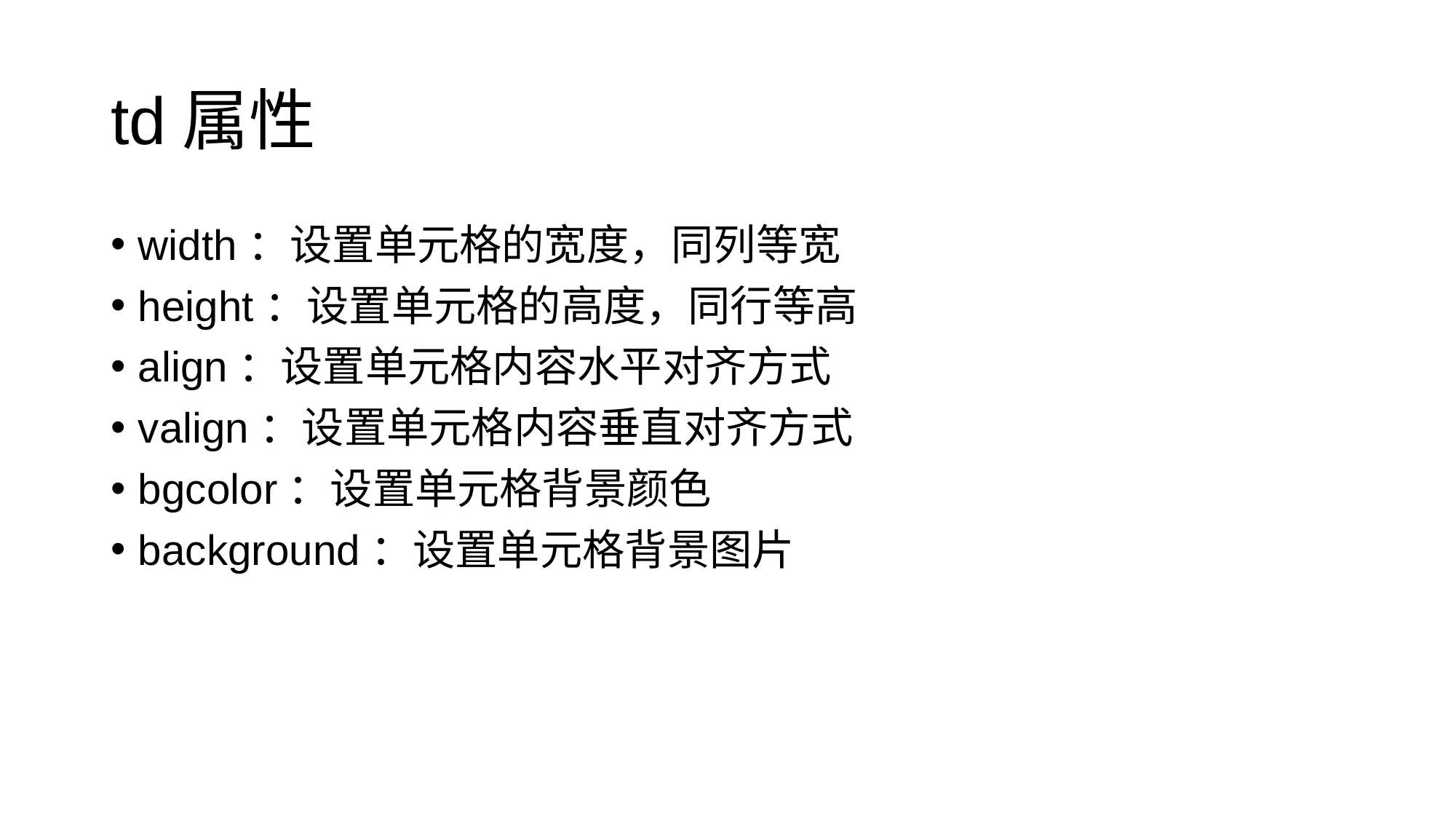

# td属性
width：设置单元格的宽度，同列等宽
height：设置单元格的高度，同行等高
align：设置单元格内容水平对齐方式
valign：设置单元格内容垂直对齐方式
bgcolor：设置单元格背景颜色
background：设置单元格背景图片